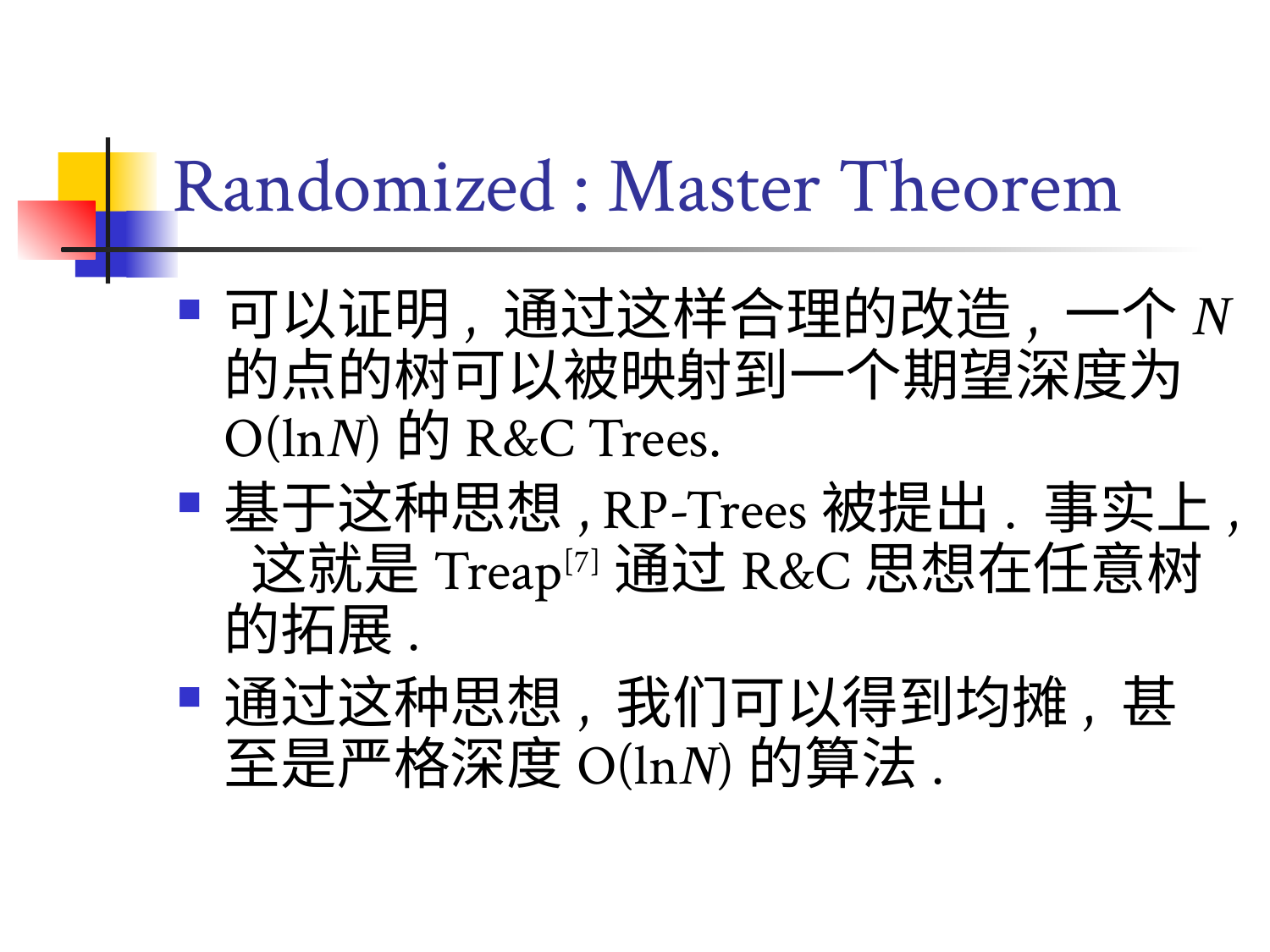

# Randomized : Master Theorem
可以证明, 通过这样合理的改造, 一个N的点的树可以被映射到一个期望深度为O(lnN)的R&C Trees.
基于这种思想, RP-Trees被提出. 事实上, 这就是Treap[7]通过R&C思想在任意树的拓展.
通过这种思想, 我们可以得到均摊, 甚至是严格深度O(lnN)的算法.